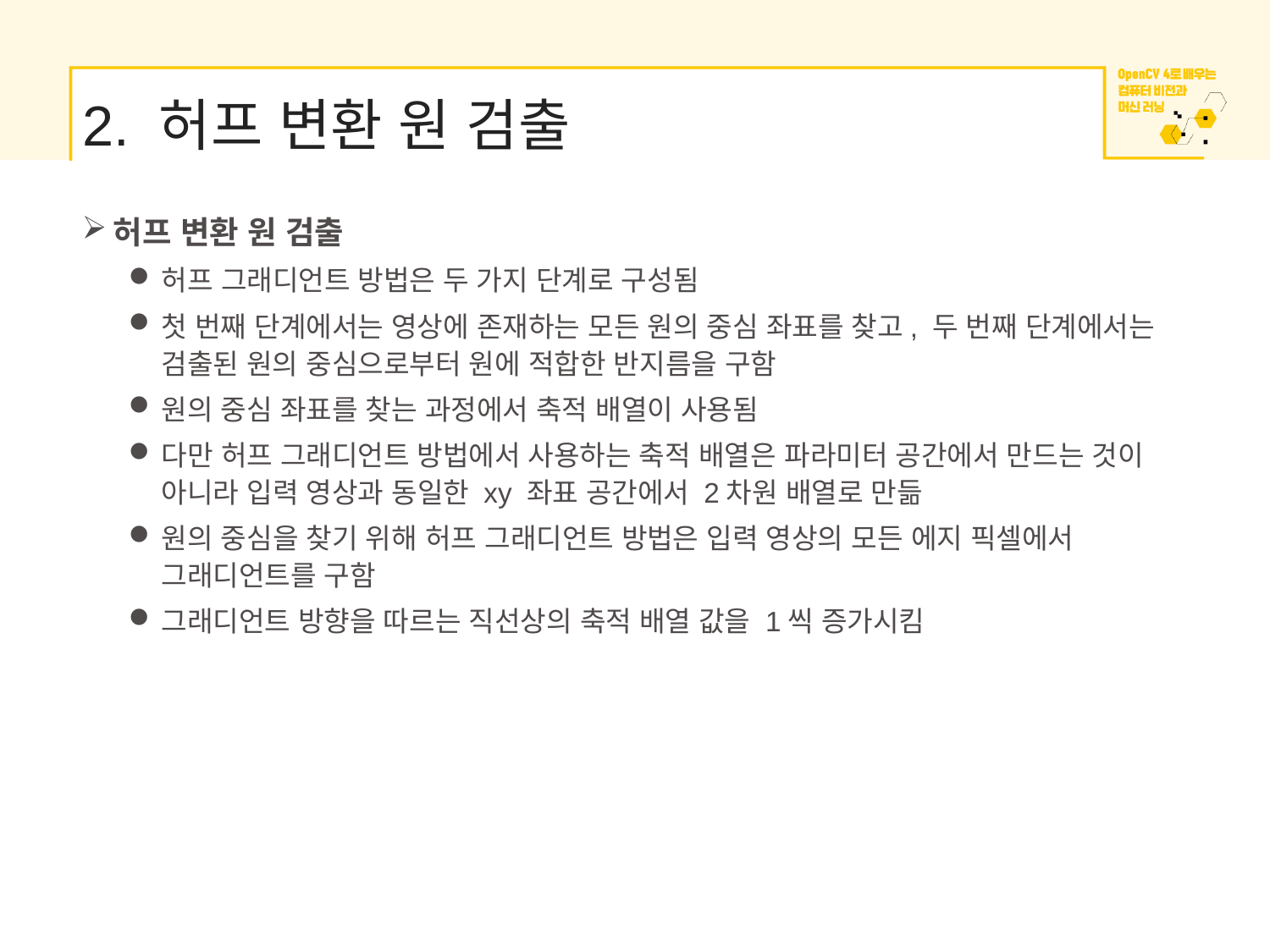

# 2. 허프 변환 원 검출
허프 변환 원 검출
허프 그래디언트 방법은 두 가지 단계로 구성됨
첫 번째 단계에서는 영상에 존재하는 모든 원의 중심 좌표를 찾고, 두 번째 단계에서는 검출된 원의 중심으로부터 원에 적합한 반지름을 구함
원의 중심 좌표를 찾는 과정에서 축적 배열이 사용됨
다만 허프 그래디언트 방법에서 사용하는 축적 배열은 파라미터 공간에서 만드는 것이 아니라 입력 영상과 동일한 xy 좌표 공간에서 2차원 배열로 만듦
원의 중심을 찾기 위해 허프 그래디언트 방법은 입력 영상의 모든 에지 픽셀에서 그래디언트를 구함
그래디언트 방향을 따르는 직선상의 축적 배열 값을 1씩 증가시킴